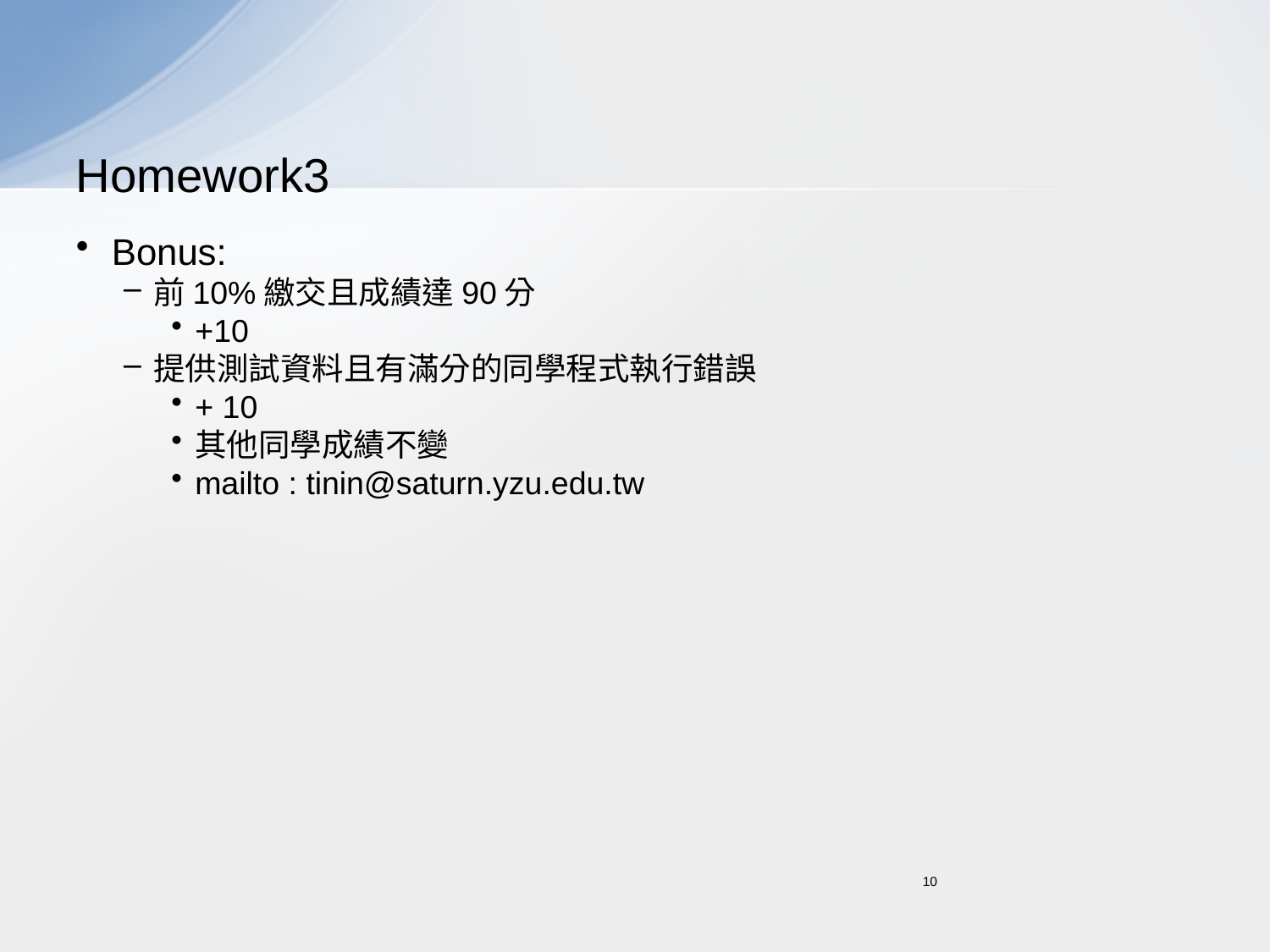

# Homework3
Bonus:
前10%繳交且成績達90分
+10
提供測試資料且有滿分的同學程式執行錯誤
+ 10
其他同學成績不變
mailto : tinin@saturn.yzu.edu.tw

10